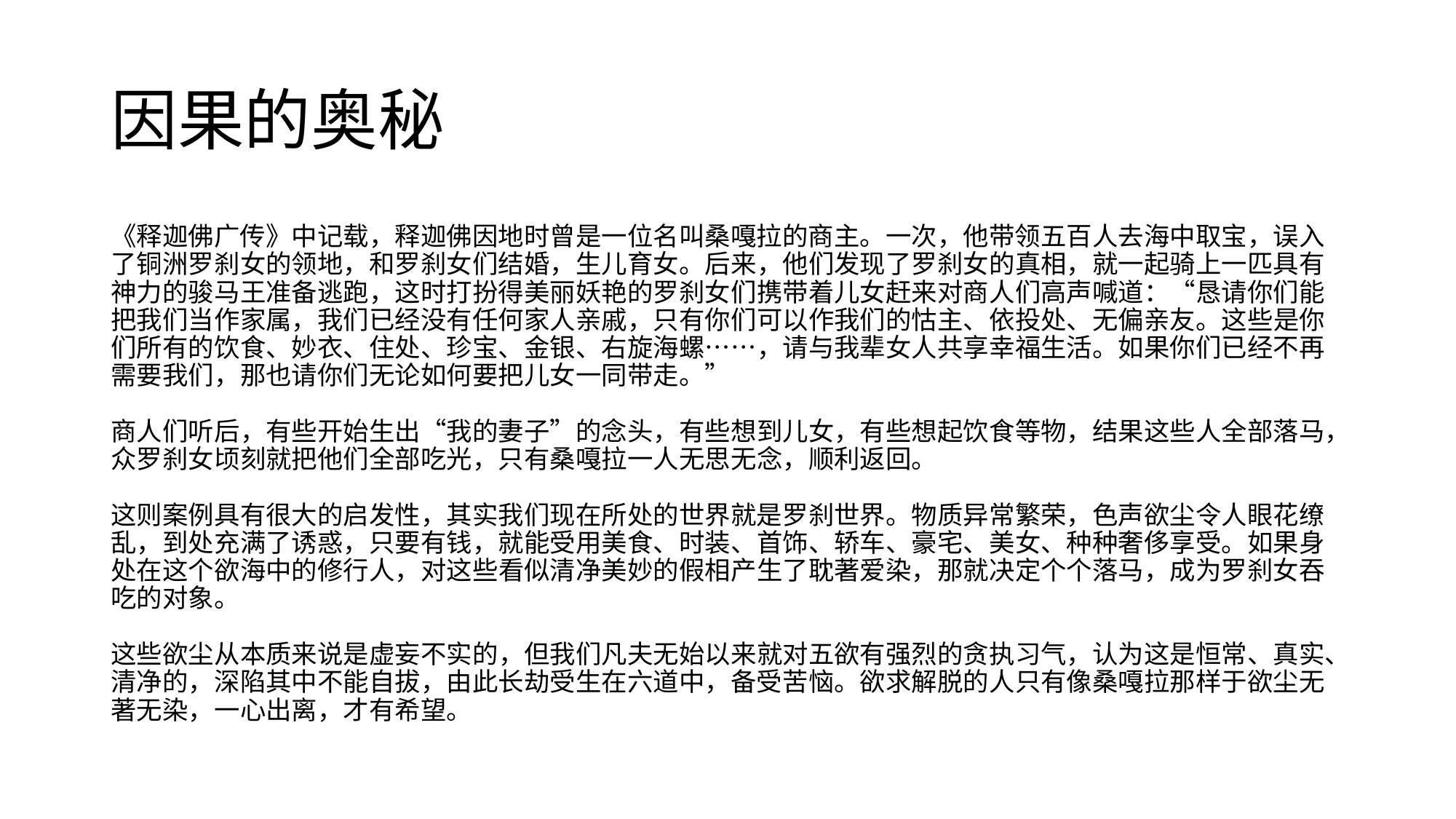

# 因果的奥秘
《释迦佛广传》中记载，释迦佛因地时曾是一位名叫桑嘎拉的商主。一次，他带领五百人去海中取宝，误入了铜洲罗刹女的领地，和罗刹女们结婚，生儿育女。后来，他们发现了罗刹女的真相，就一起骑上一匹具有神力的骏马王准备逃跑，这时打扮得美丽妖艳的罗刹女们携带着儿女赶来对商人们高声喊道：“恳请你们能把我们当作家属，我们已经没有任何家人亲戚，只有你们可以作我们的怙主、依投处、无偏亲友。这些是你们所有的饮食、妙衣、住处、珍宝、金银、右旋海螺……，请与我辈女人共享幸福生活。如果你们已经不再需要我们，那也请你们无论如何要把儿女一同带走。”

商人们听后，有些开始生出“我的妻子”的念头，有些想到儿女，有些想起饮食等物，结果这些人全部落马，众罗刹女顷刻就把他们全部吃光，只有桑嘎拉一人无思无念，顺利返回。

这则案例具有很大的启发性，其实我们现在所处的世界就是罗刹世界。物质异常繁荣，色声欲尘令人眼花缭乱，到处充满了诱惑，只要有钱，就能受用美食、时装、首饰、轿车、豪宅、美女、种种奢侈享受。如果身处在这个欲海中的修行人，对这些看似清净美妙的假相产生了耽著爱染，那就决定个个落马，成为罗刹女吞吃的对象。

这些欲尘从本质来说是虚妄不实的，但我们凡夫无始以来就对五欲有强烈的贪执习气，认为这是恒常、真实、清净的，深陷其中不能自拔，由此长劫受生在六道中，备受苦恼。欲求解脱的人只有像桑嘎拉那样于欲尘无著无染，一心出离，才有希望。